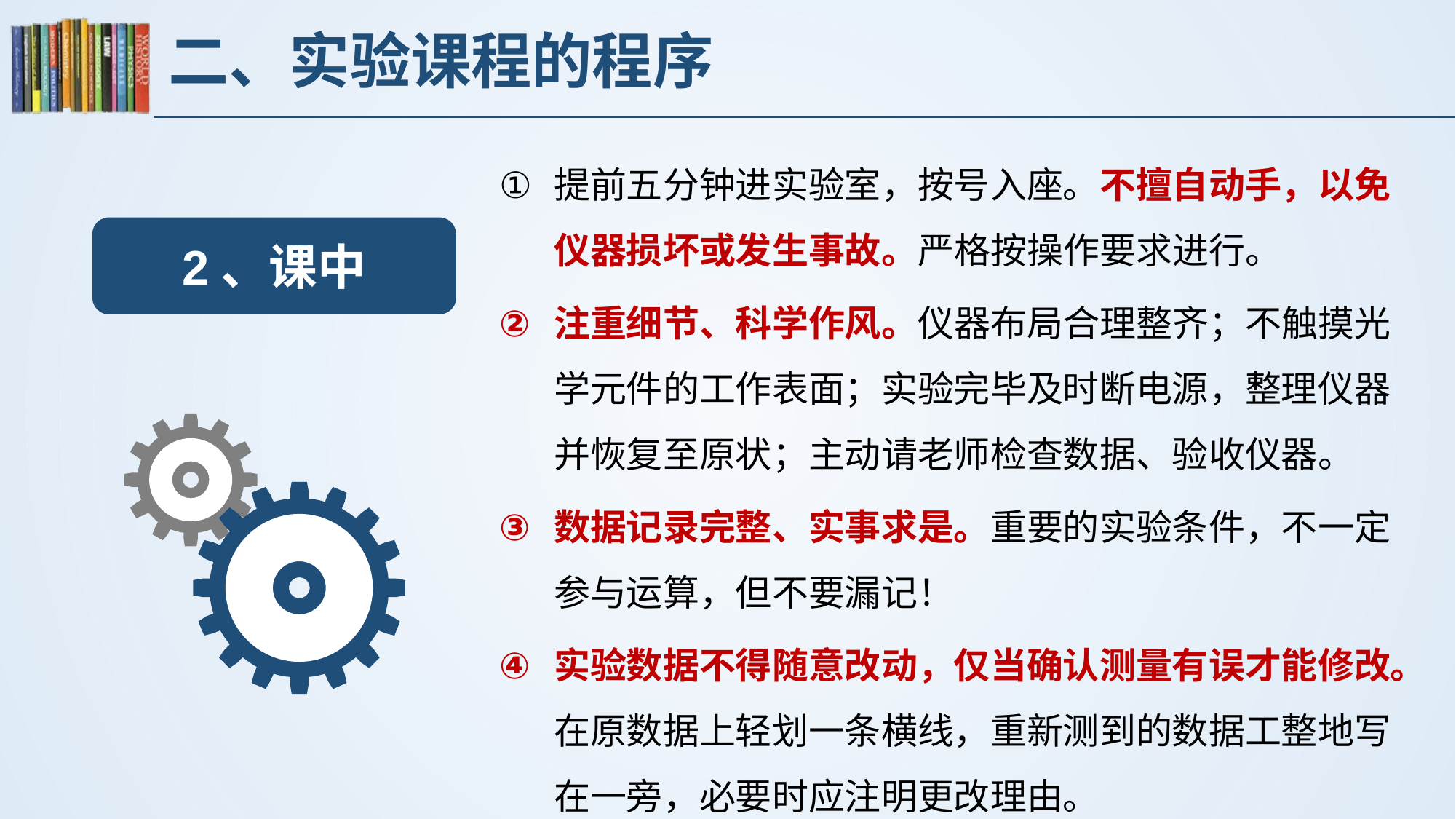

# 二、实验课程的程序
提前五分钟进实验室，按号入座。不擅自动手，以免仪器损坏或发生事故。严格按操作要求进行。
注重细节、科学作风。仪器布局合理整齐；不触摸光学元件的工作表面；实验完毕及时断电源，整理仪器并恢复至原状；主动请老师检查数据、验收仪器。
数据记录完整、实事求是。重要的实验条件，不一定参与运算，但不要漏记！
实验数据不得随意改动，仅当确认测量有误才能修改。在原数据上轻划一条横线，重新测到的数据工整地写在一旁，必要时应注明更改理由。
2、课中